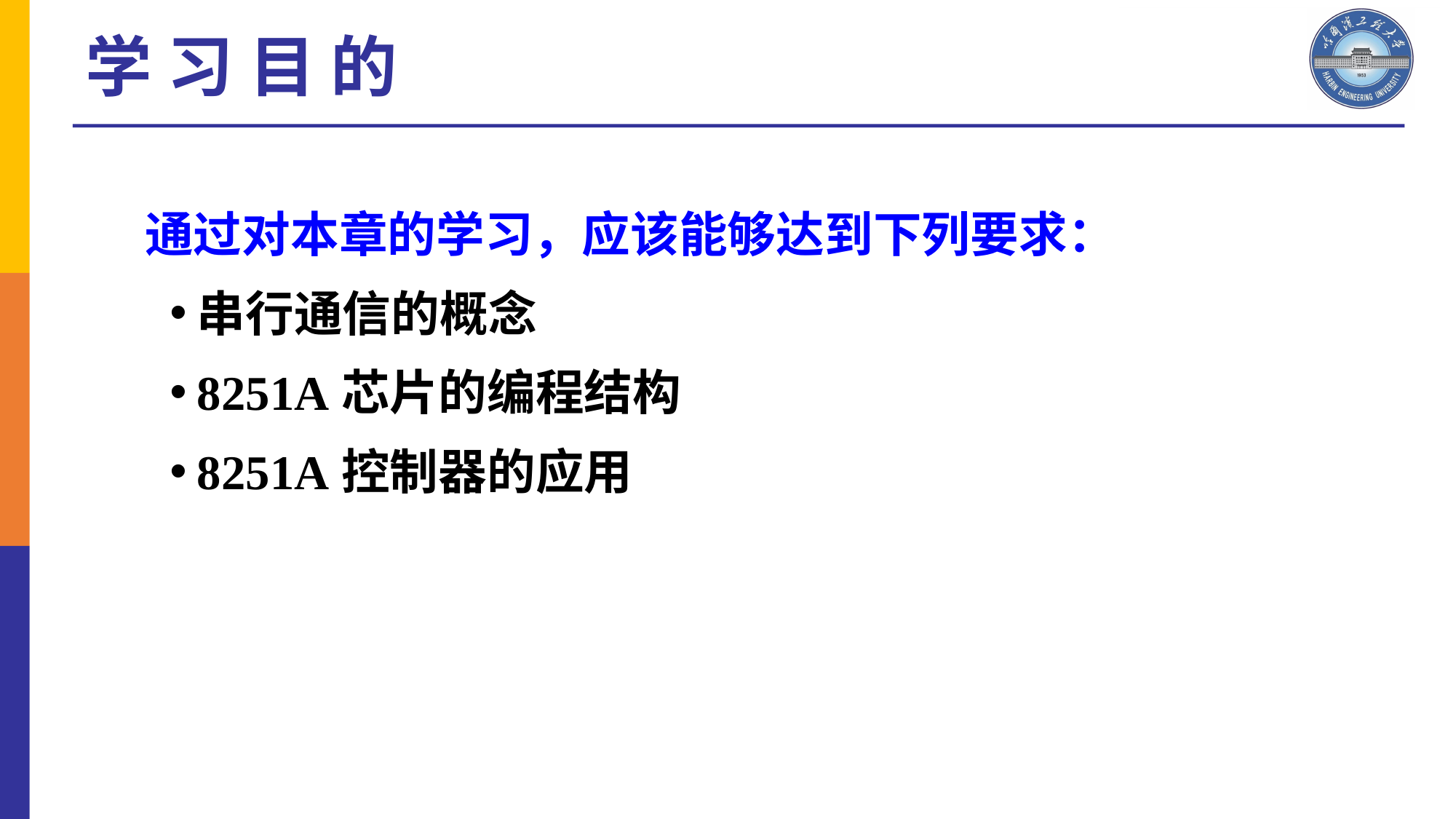

# 学 习 目 的
  通过对本章的学习，应该能够达到下列要求：
串行通信的概念
8251A芯片的编程结构
8251A控制器的应用